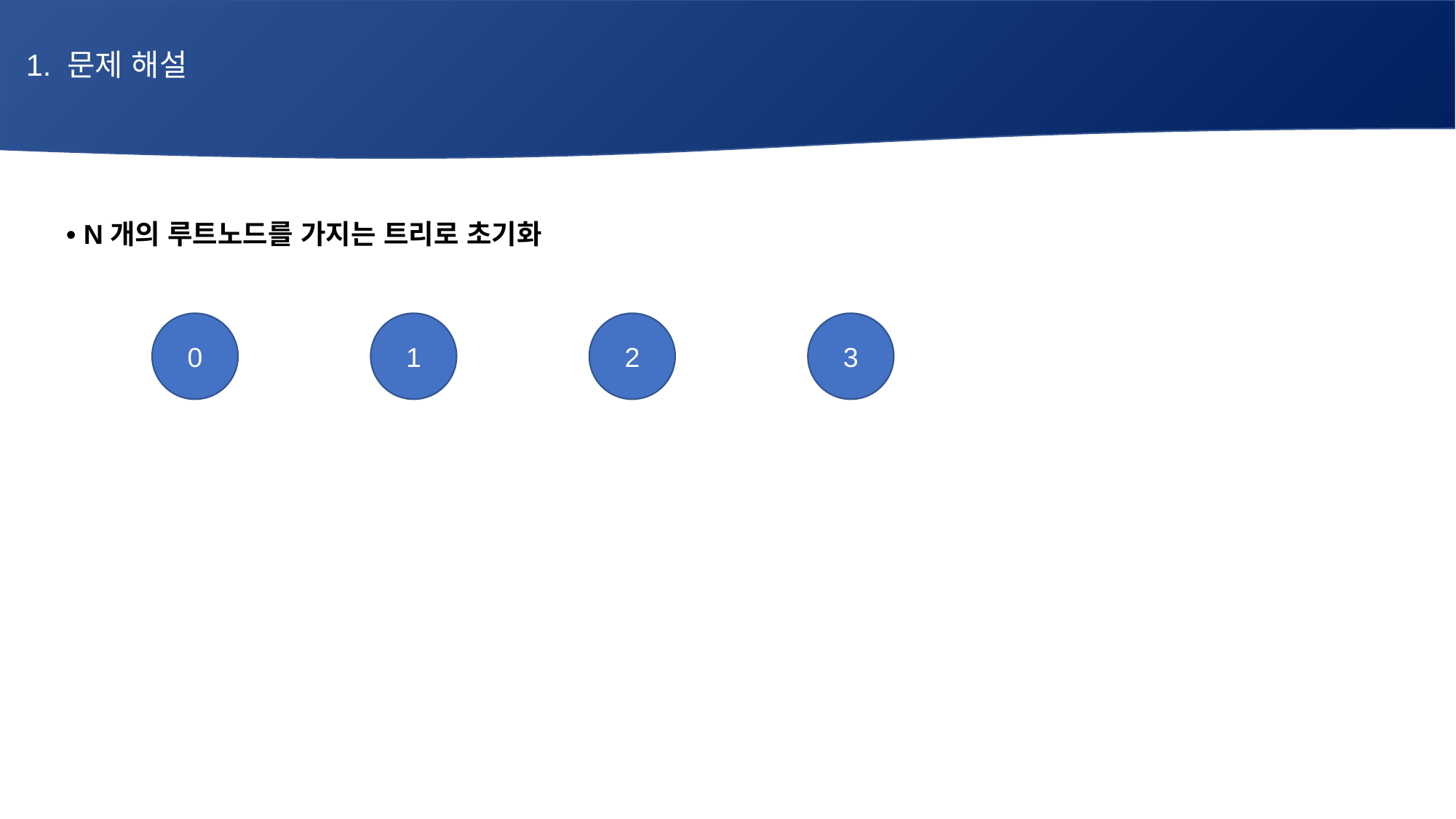

1. 문제 해설
# 매주 1 과제 LV2
• N개의 루트노드를 가지는 트리로 초기화
0
1
2
3